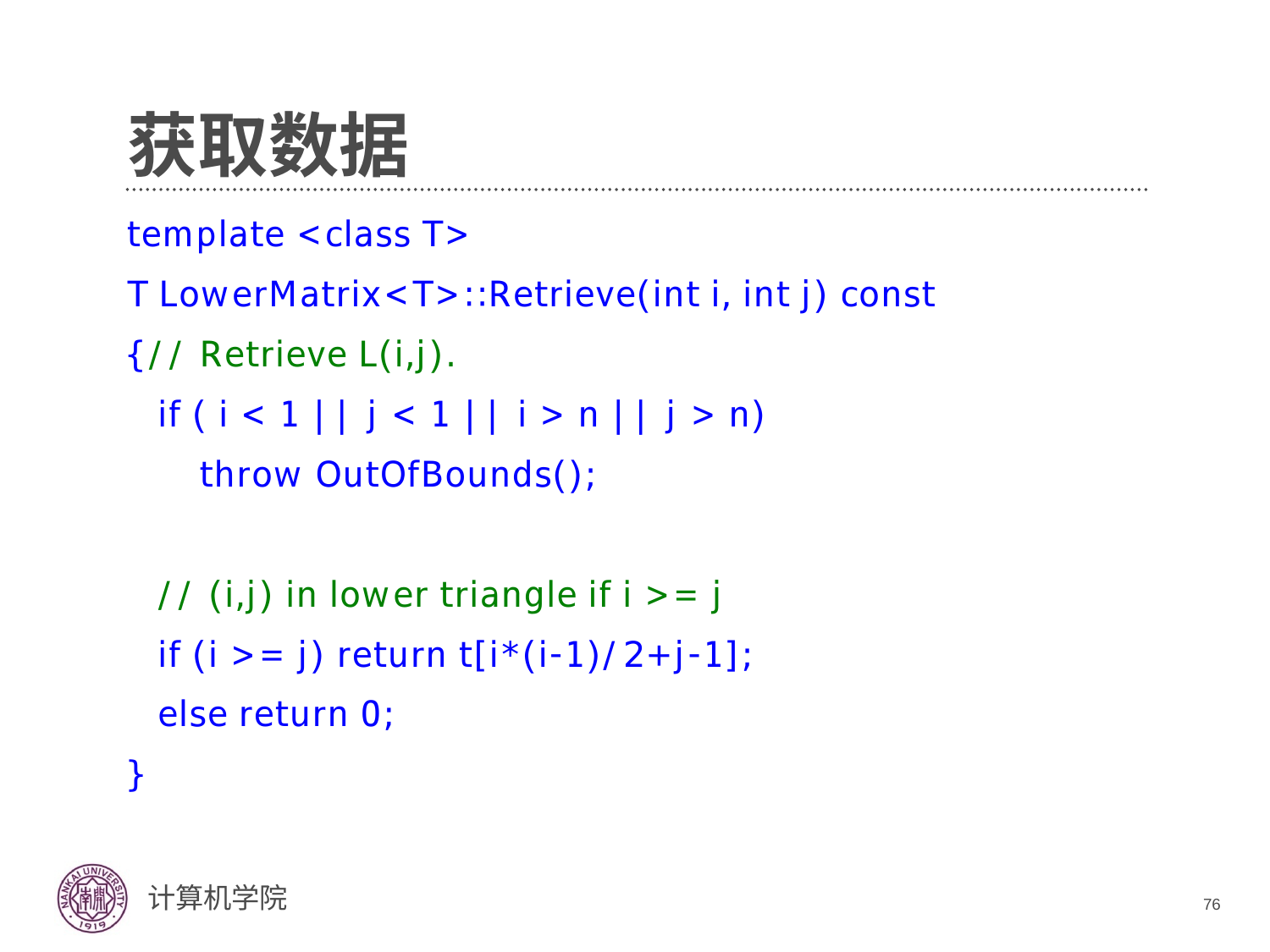

# 获取数据
template <class T>
T LowerMatrix<T>::Retrieve(int i, int j) const
{// Retrieve L(i,j).
   if ( i < 1 || j < 1 || i > n || j > n)
       throw OutOfBounds();

   // (i,j) in lower triangle if i >= j
   if (i >= j) return t[i*(i-1)/2+j-1];
   else return 0;
}
76